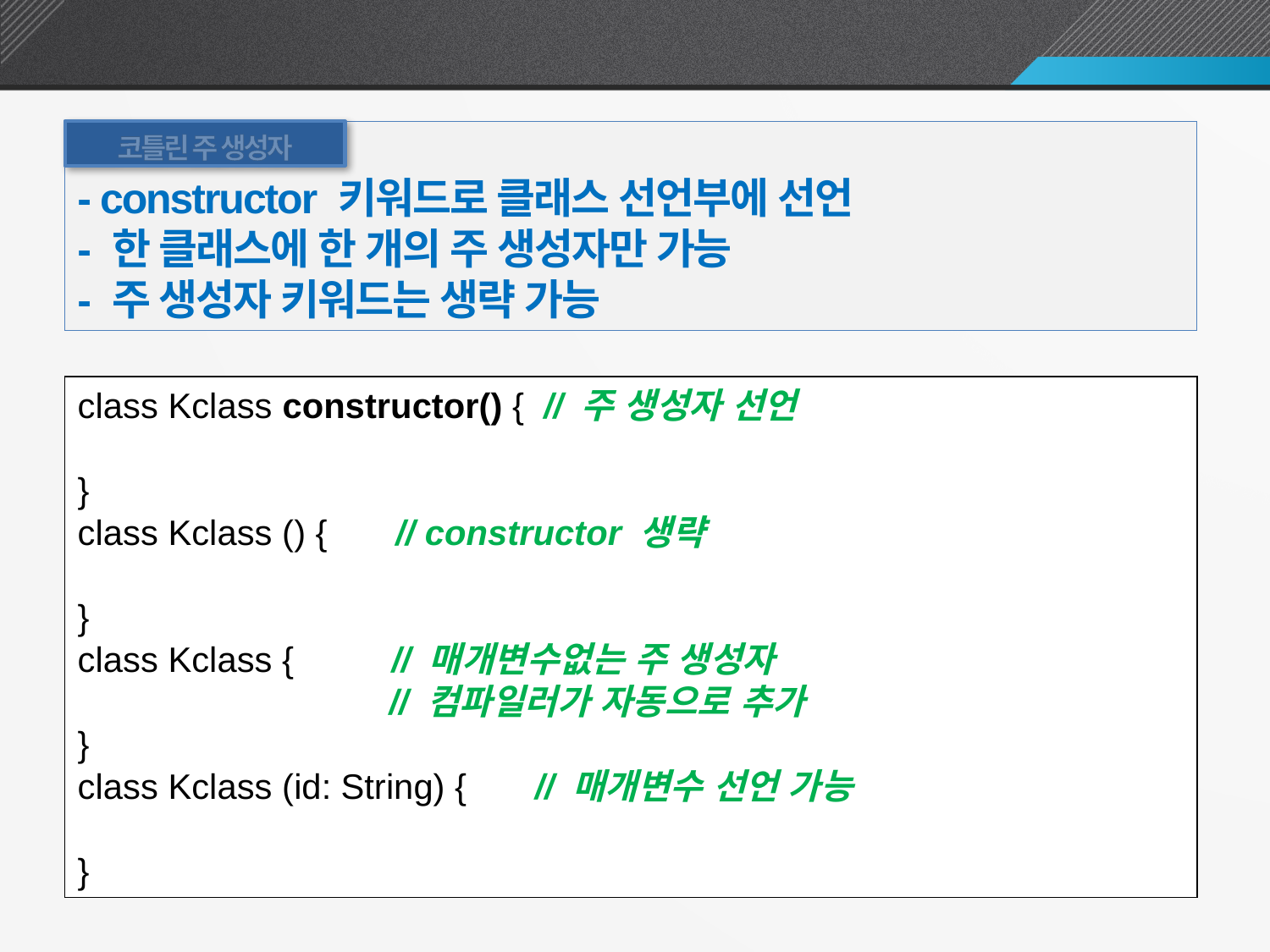

코틀린의 주 생성자
코틀린 주 생성자

- constructor 키워드로 클래스 선언부에 선언
- 한 클래스에 한 개의 주 생성자만 가능
- 주 생성자 키워드는 생략 가능
class Kclass constructor() {  // 주 생성자 선언

}
class Kclass () {       // constructor 생략

}
class Kclass {          // 매개변수없는 주 생성자
                                // 컴파일러가 자동으로 추가
}
class Kclass (id: String) {       // 매개변수 선언 가능

}